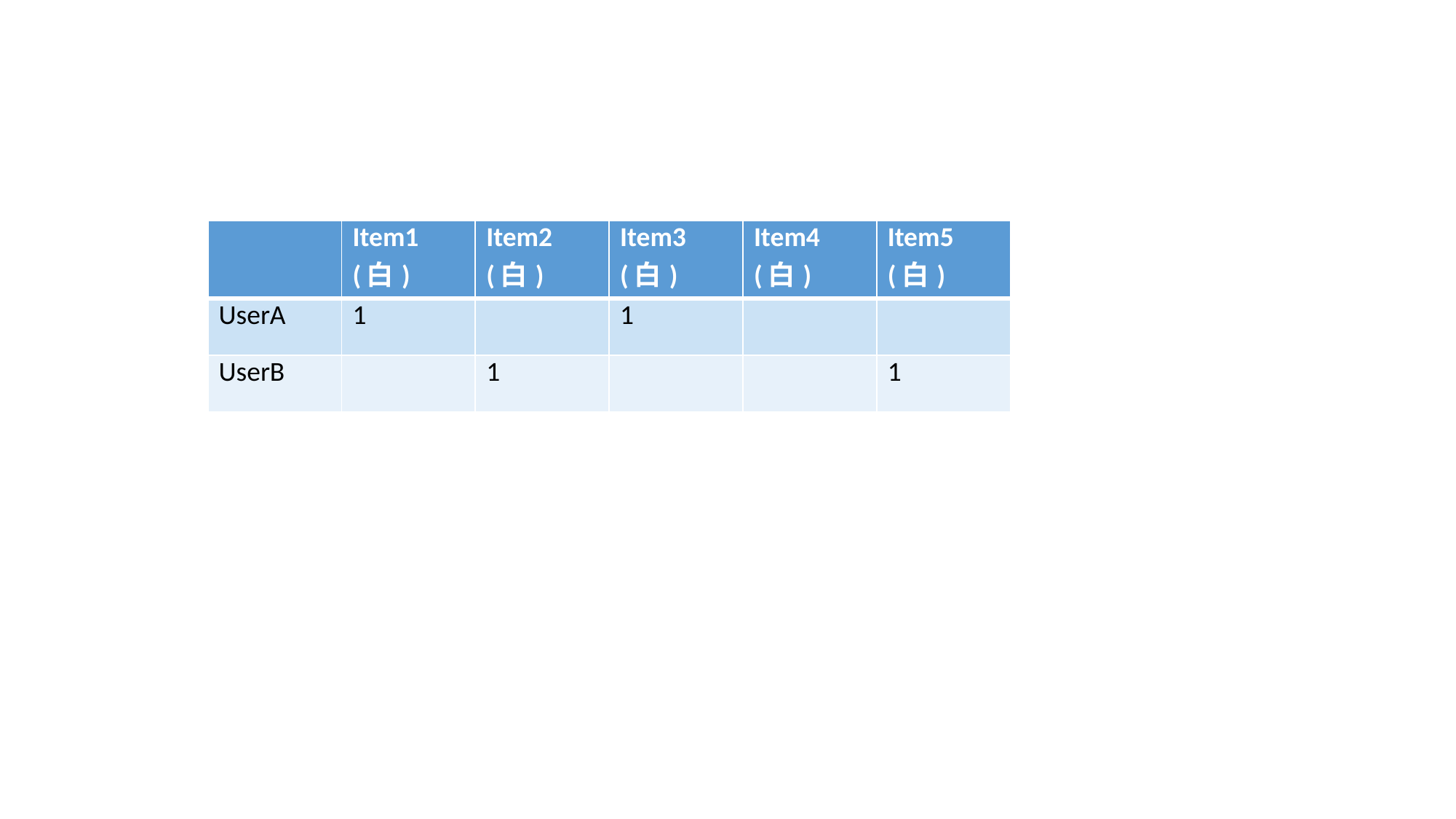

|  | Item1(白) | Item2(白) | Item3(白) | Item4(白) | Item5(白) |
| --- | --- | --- | --- | --- | --- |
| UserA | 1 |  | 1 |  |  |
| UserB |  | 1 |  |  | 1 |